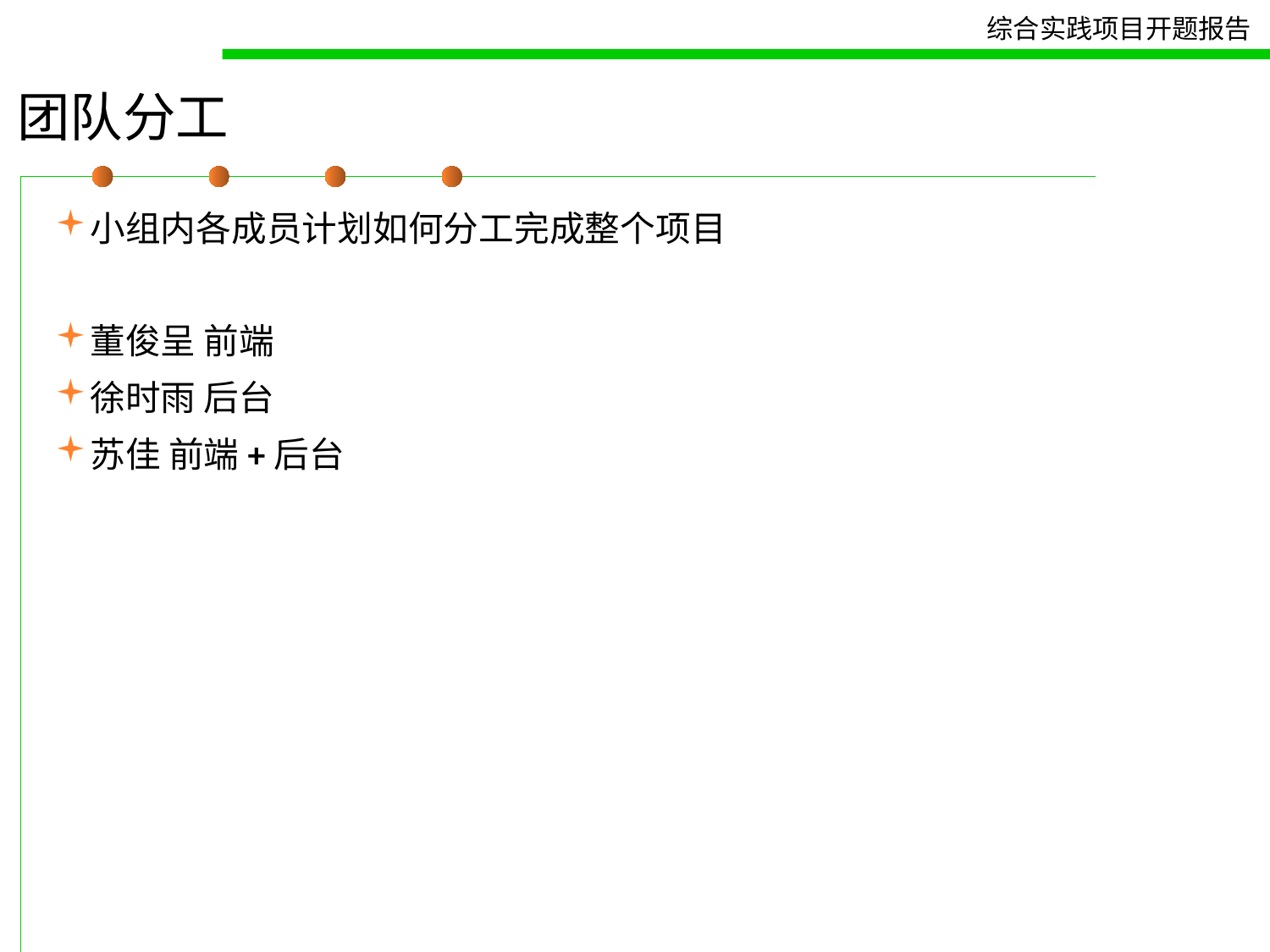

团队分工
小组内各成员计划如何分工完成整个项目

董俊呈 前端
徐时雨 后台
苏佳 前端+后台